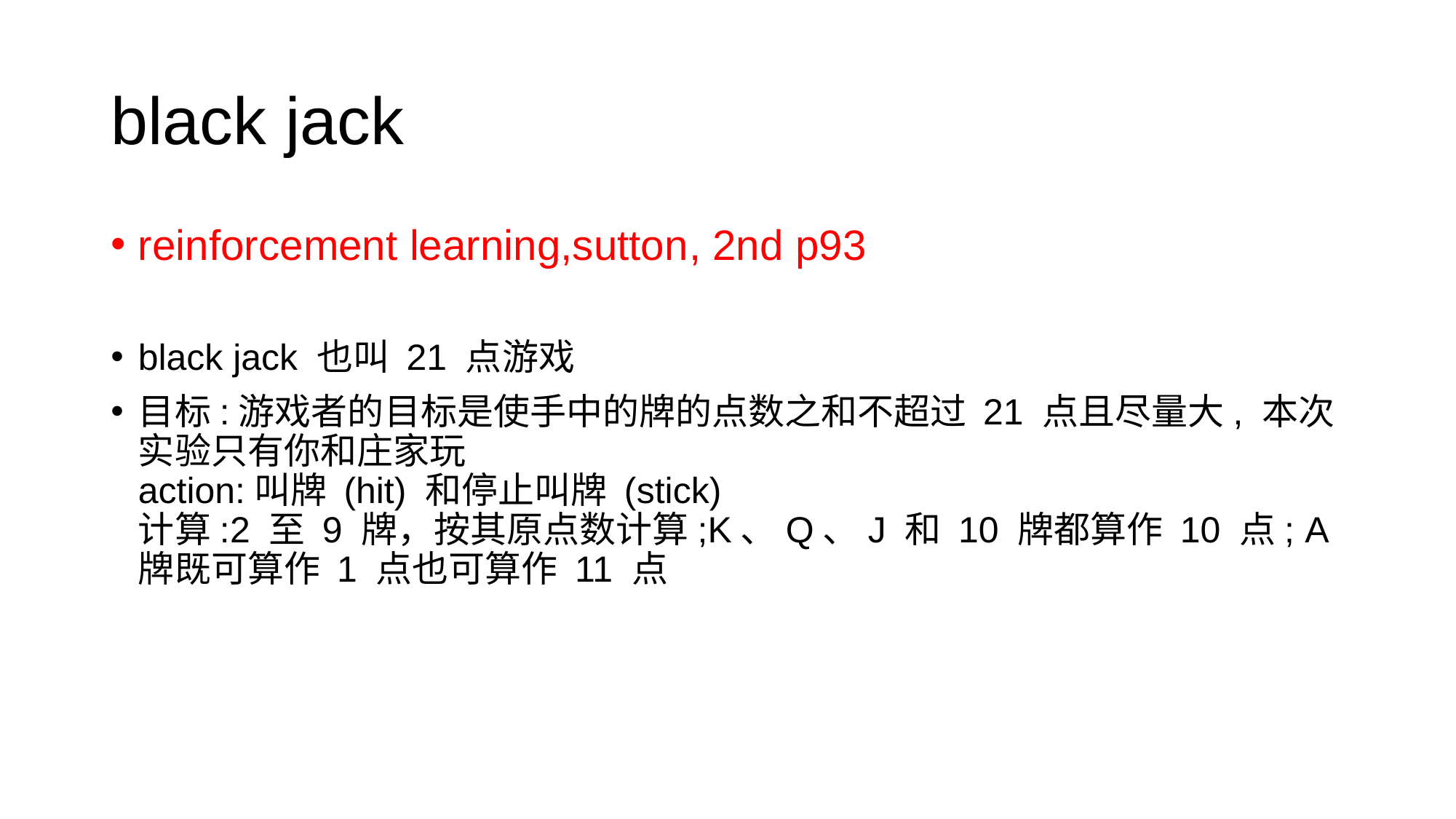

# black jack
reinforcement learning,sutton, 2nd p93

black jack 也叫 21 点游戏
目标:游戏者的目标是使手中的牌的点数之和不超过 21 点且尽量大, 本次实验只有你和庄家玩
action:叫牌 (hit) 和停止叫牌 (stick)
计算:2 至 9 牌，按其原点数计算;K、Q、J 和 10 牌都算作 10 点; A 牌既可算作 1 点也可算作 11 点